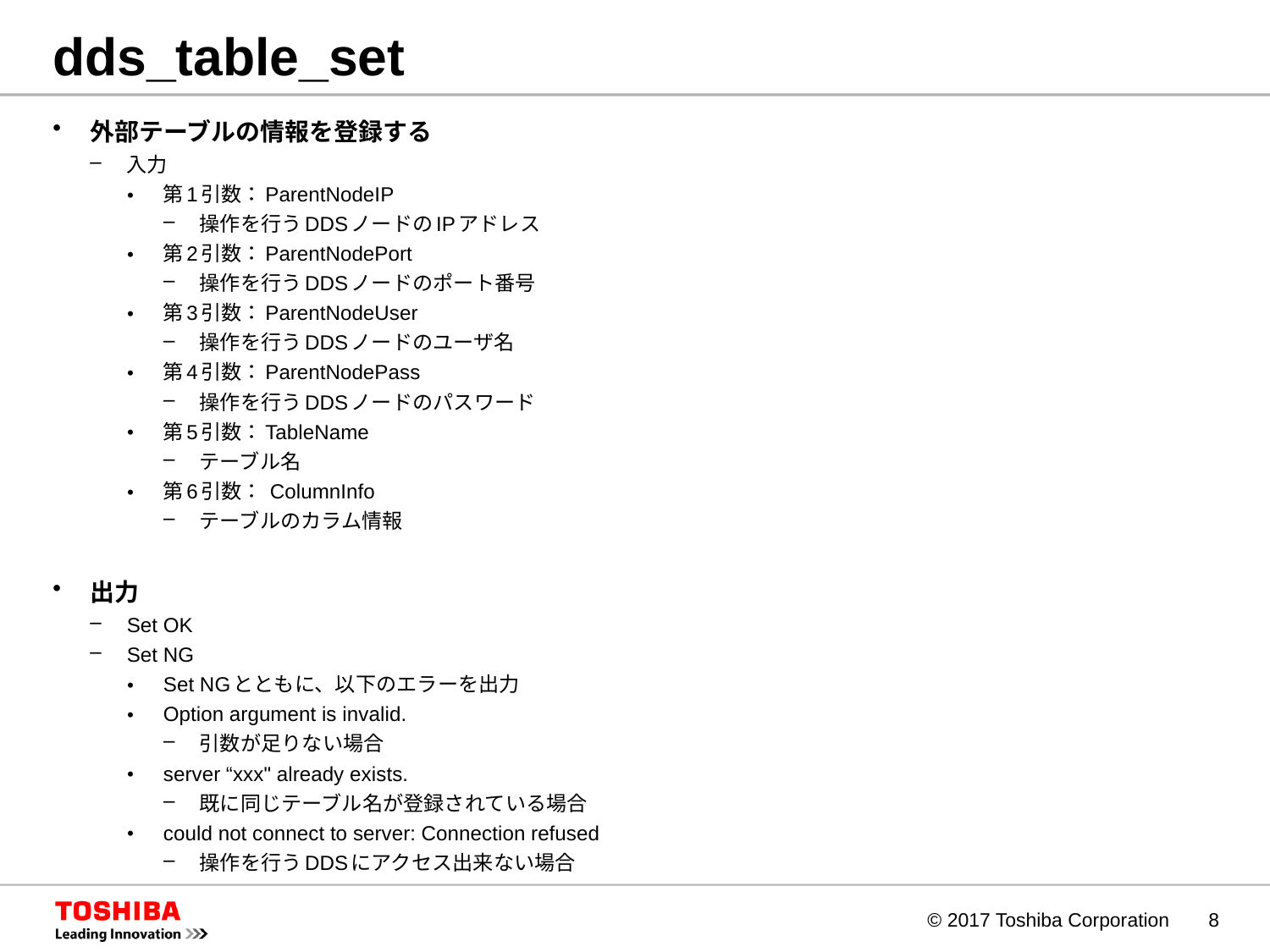

# dds_table_set
外部テーブルの情報を登録する
入力
第1引数：ParentNodeIP
操作を行うDDSノードのIPアドレス
第2引数：ParentNodePort
操作を行うDDSノードのポート番号
第3引数：ParentNodeUser
操作を行うDDSノードのユーザ名
第4引数：ParentNodePass
操作を行うDDSノードのパスワード
第5引数：TableName
テーブル名
第6引数： ColumnInfo
テーブルのカラム情報

出力
Set OK
Set NG
Set NGとともに、以下のエラーを出力
Option argument is invalid.
引数が足りない場合
server “xxx" already exists.
既に同じテーブル名が登録されている場合
could not connect to server: Connection refused
操作を行うDDSにアクセス出来ない場合